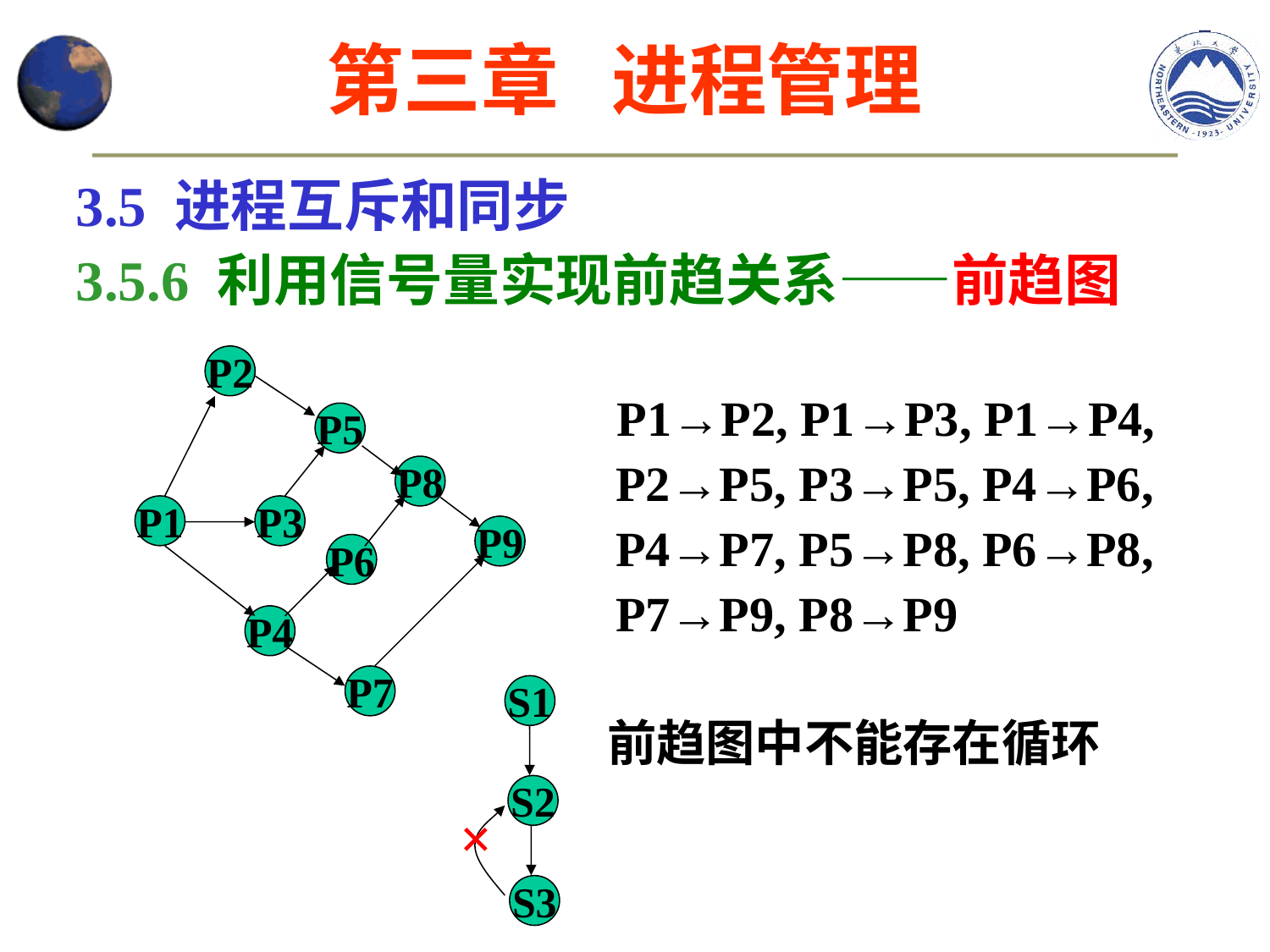

第三章   进程管理
3.5 进程互斥和同步
3.5.6 利用信号量实现前趋关系——前趋图
P2

P5

P8
P1
P3

P9

P6

P4

P7
    P1→P2, P1→P3, P1→P4, P2→P5, P3→P5, P4→P6, P4→P7, P5→P8, P6→P8, P7→P9, P8→P9
S1

S2

S3
前趋图中不能存在循环
×